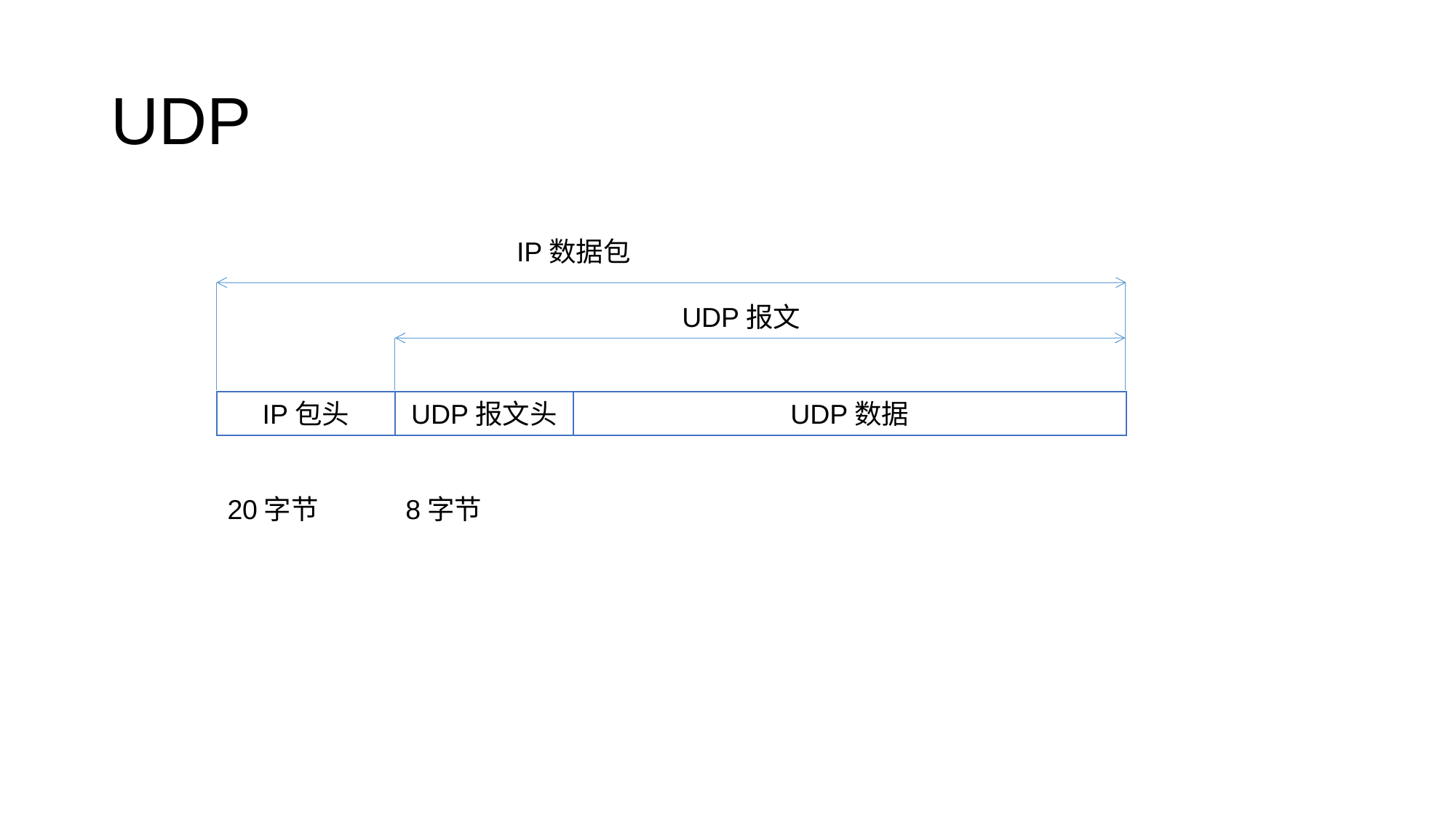

# UDP
IP数据包
UDP报文
IP包头
UDP报文头
UDP数据
20字节
8字节